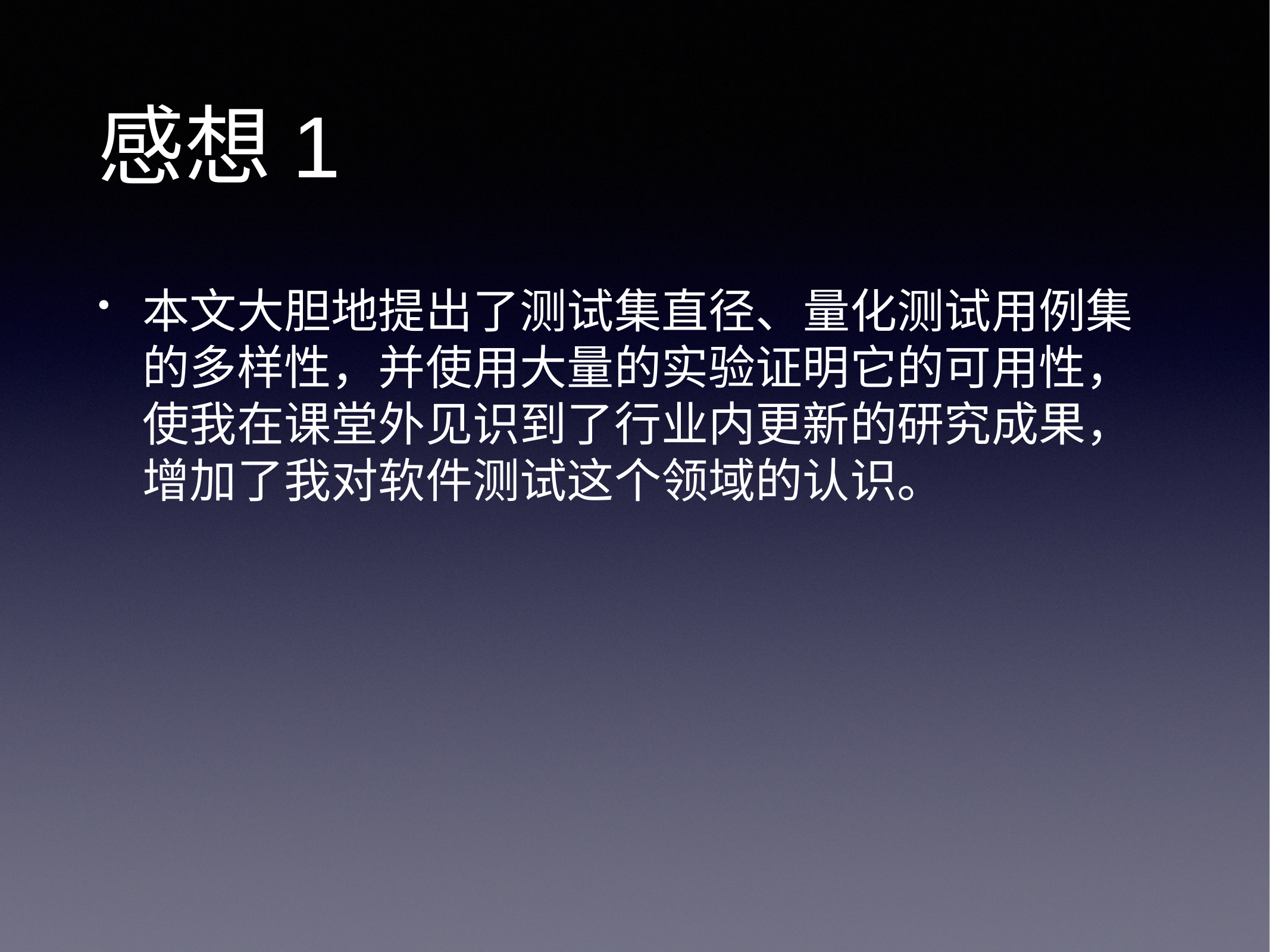

# 感想1
本文大胆地提出了测试集直径、量化测试用例集的多样性，并使用大量的实验证明它的可用性，使我在课堂外见识到了行业内更新的研究成果，增加了我对软件测试这个领域的认识。